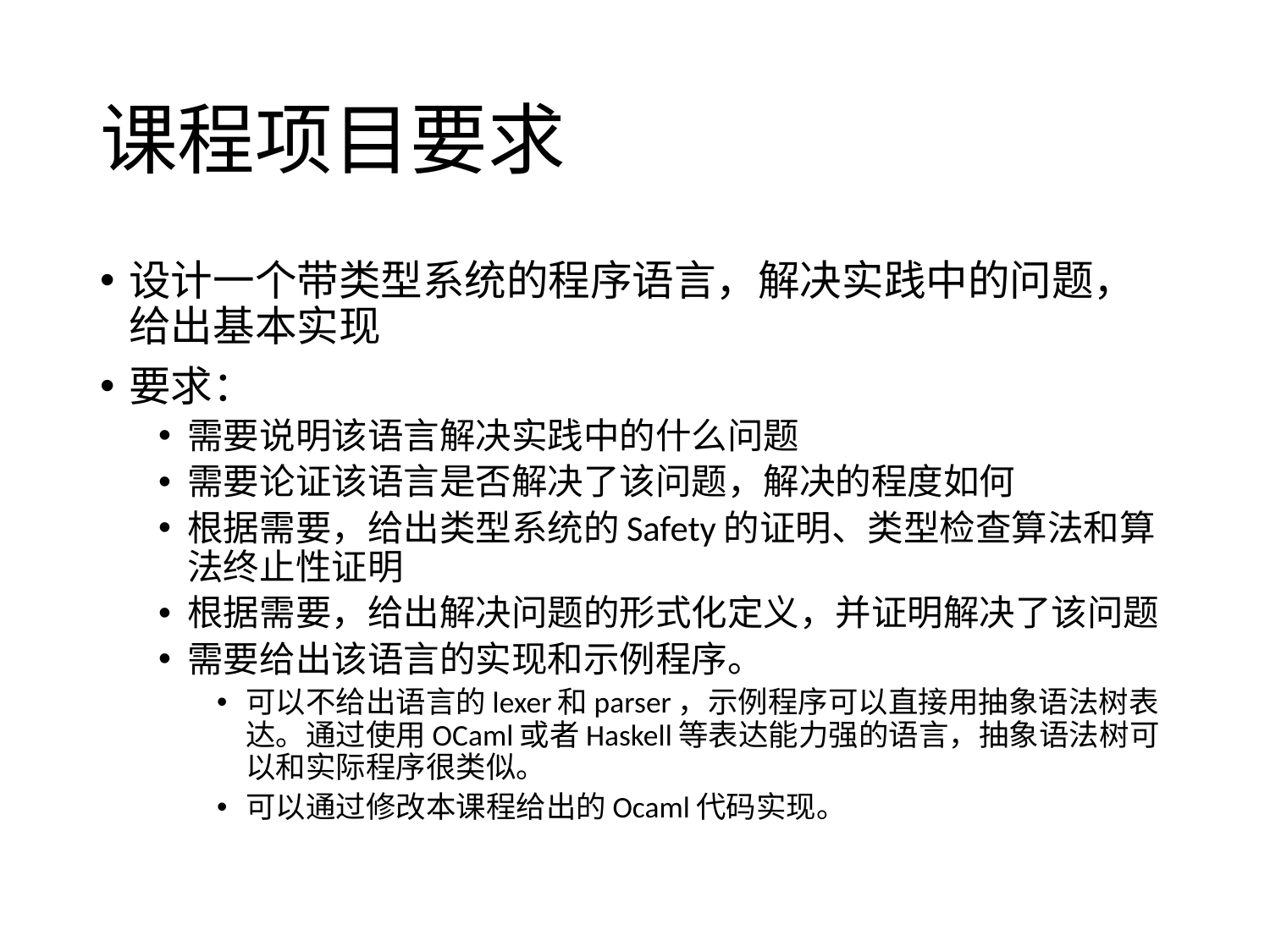

# 课程项目要求
设计一个带类型系统的程序语言，解决实践中的问题，给出基本实现
要求：
需要说明该语言解决实践中的什么问题
需要论证该语言是否解决了该问题，解决的程度如何
根据需要，给出类型系统的Safety的证明、类型检查算法和算法终止性证明
根据需要，给出解决问题的形式化定义，并证明解决了该问题
需要给出该语言的实现和示例程序。
可以不给出语言的lexer和parser，示例程序可以直接用抽象语法树表达。通过使用OCaml或者Haskell等表达能力强的语言，抽象语法树可以和实际程序很类似。
可以通过修改本课程给出的Ocaml代码实现。